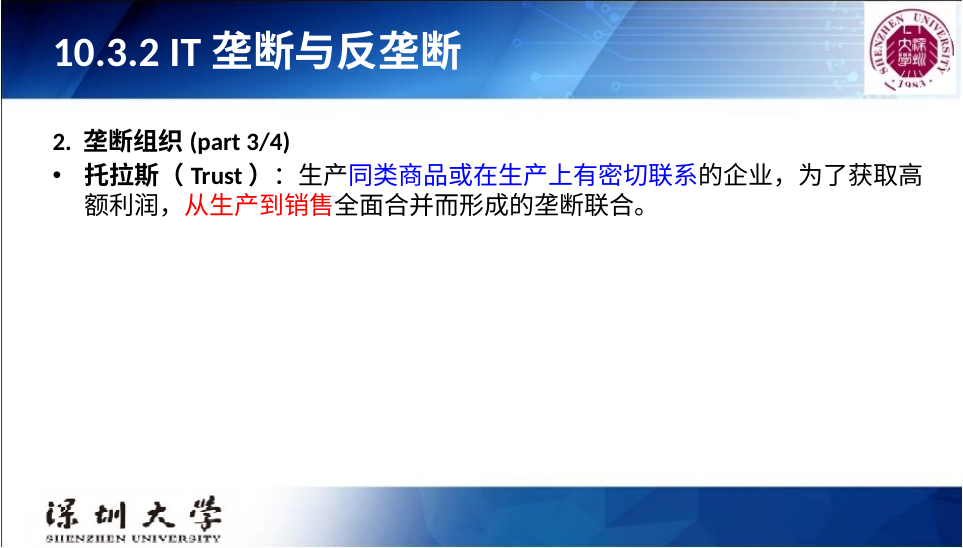

# 10.3.2 IT垄断与反垄断
2. 垄断组织(part 3/4)
托拉斯（Trust）：生产同类商品或在生产上有密切联系的企业，为了获取高额利润，从生产到销售全面合并而形成的垄断联合。
366